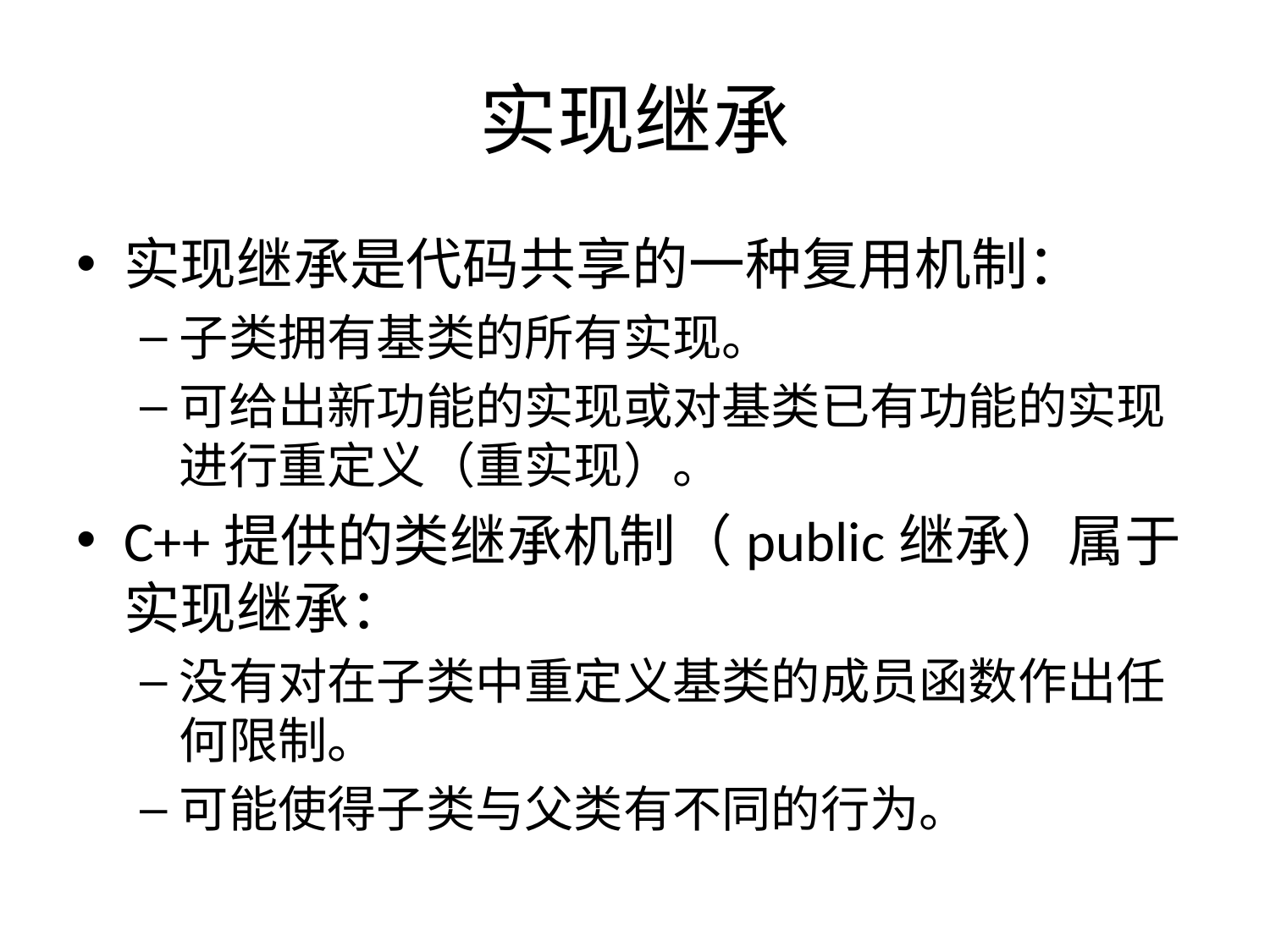

# 实现继承
实现继承是代码共享的一种复用机制：
子类拥有基类的所有实现。
可给出新功能的实现或对基类已有功能的实现进行重定义（重实现）。
C++提供的类继承机制（public继承）属于实现继承：
没有对在子类中重定义基类的成员函数作出任何限制。
可能使得子类与父类有不同的行为。